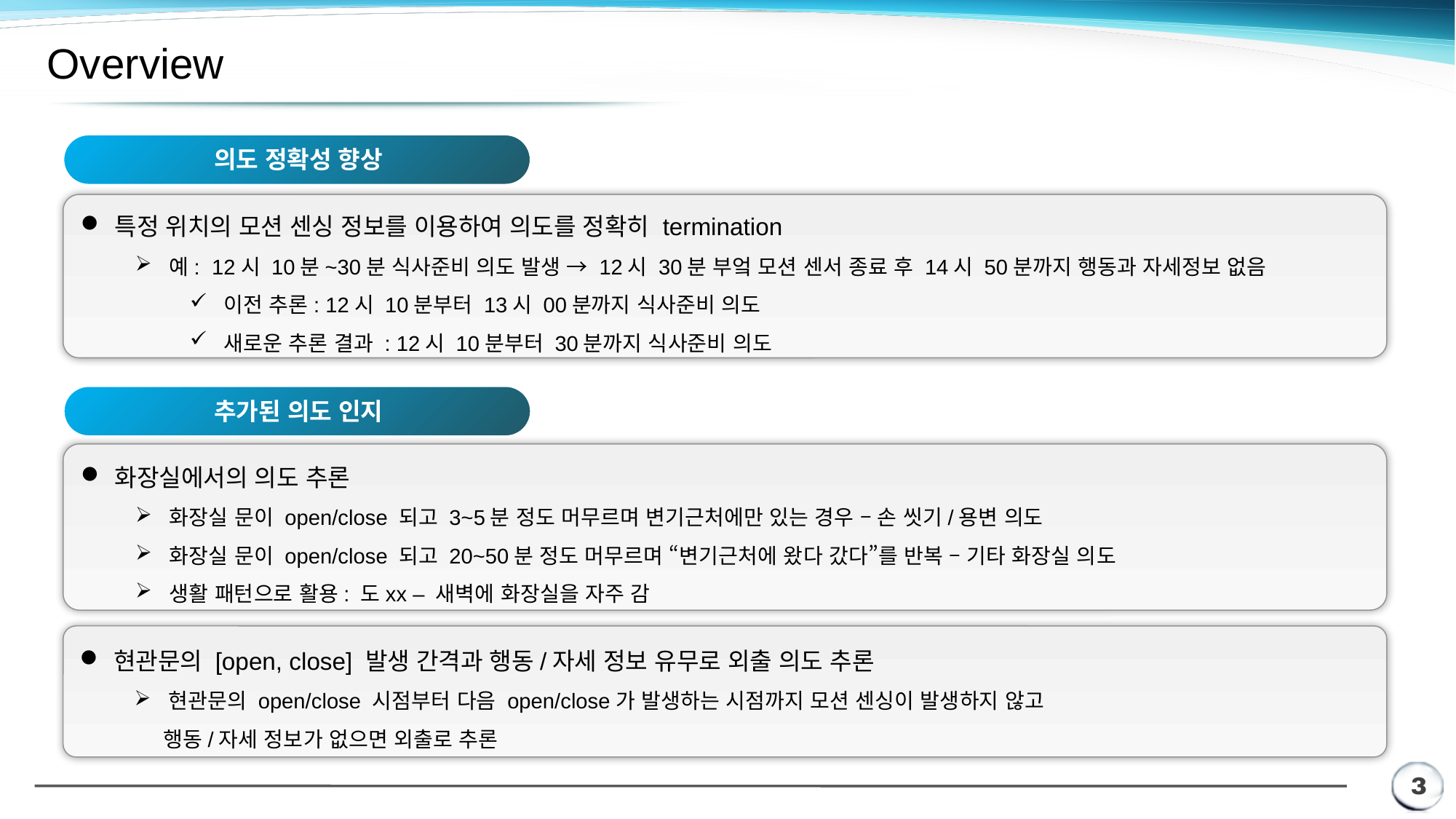

# Overview

의도 정확성 향상
특정 위치의 모션 센싱 정보를 이용하여 의도를 정확히 termination
예:  12시 10분~30분 식사준비 의도 발생 → 12시 30분 부엌 모션 센서 종료 후 14시 50분까지 행동과 자세정보 없음
이전 추론: 12시 10분부터 13시 00분까지 식사준비 의도
새로운 추론 결과 : 12시 10분부터 30분까지 식사준비 의도

추가된 의도 인지
화장실에서의 의도 추론
화장실 문이 open/close 되고 3~5분 정도 머무르며 변기근처에만 있는 경우 – 손 씻기/용변 의도
화장실 문이 open/close 되고 20~50분 정도 머무르며 “변기근처에 왔다 갔다”를 반복 – 기타 화장실 의도
생활 패턴으로 활용: 도xx – 새벽에 화장실을 자주 감
현관문의 [open, close] 발생 간격과 행동/자세 정보 유무로 외출 의도 추론
현관문의 open/close 시점부터 다음 open/close가 발생하는 시점까지 모션 센싱이 발생하지 않고
    행동/자세 정보가 없으면 외출로 추론